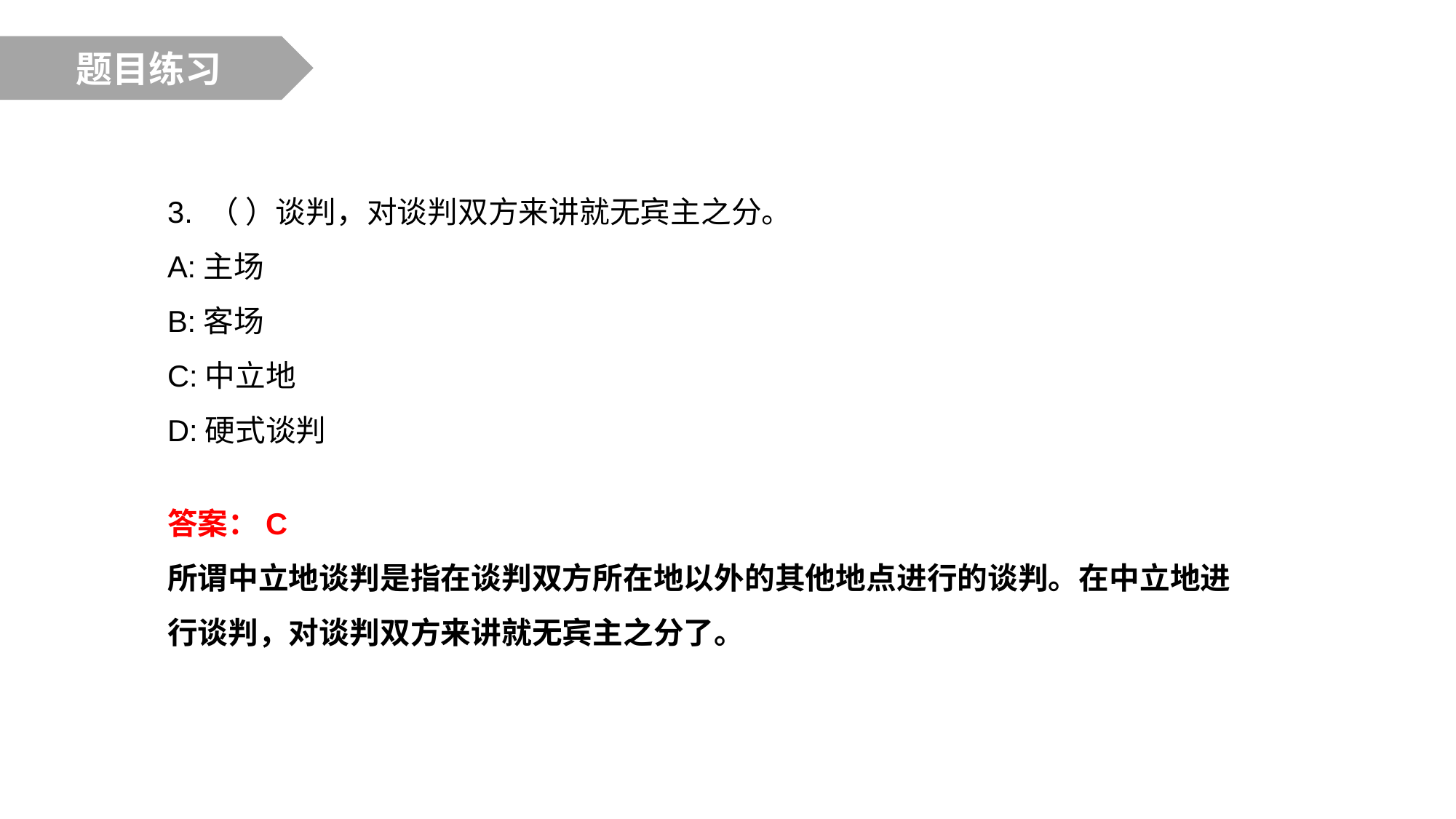

题目练习
3. （ ）谈判，对谈判双方来讲就无宾主之分。
A:主场
B:客场
C:中立地
D:硬式谈判
答案：C
所谓中立地谈判是指在谈判双方所在地以外的其他地点进行的谈判。在中立地进行谈判，对谈判双方来讲就无宾主之分了。